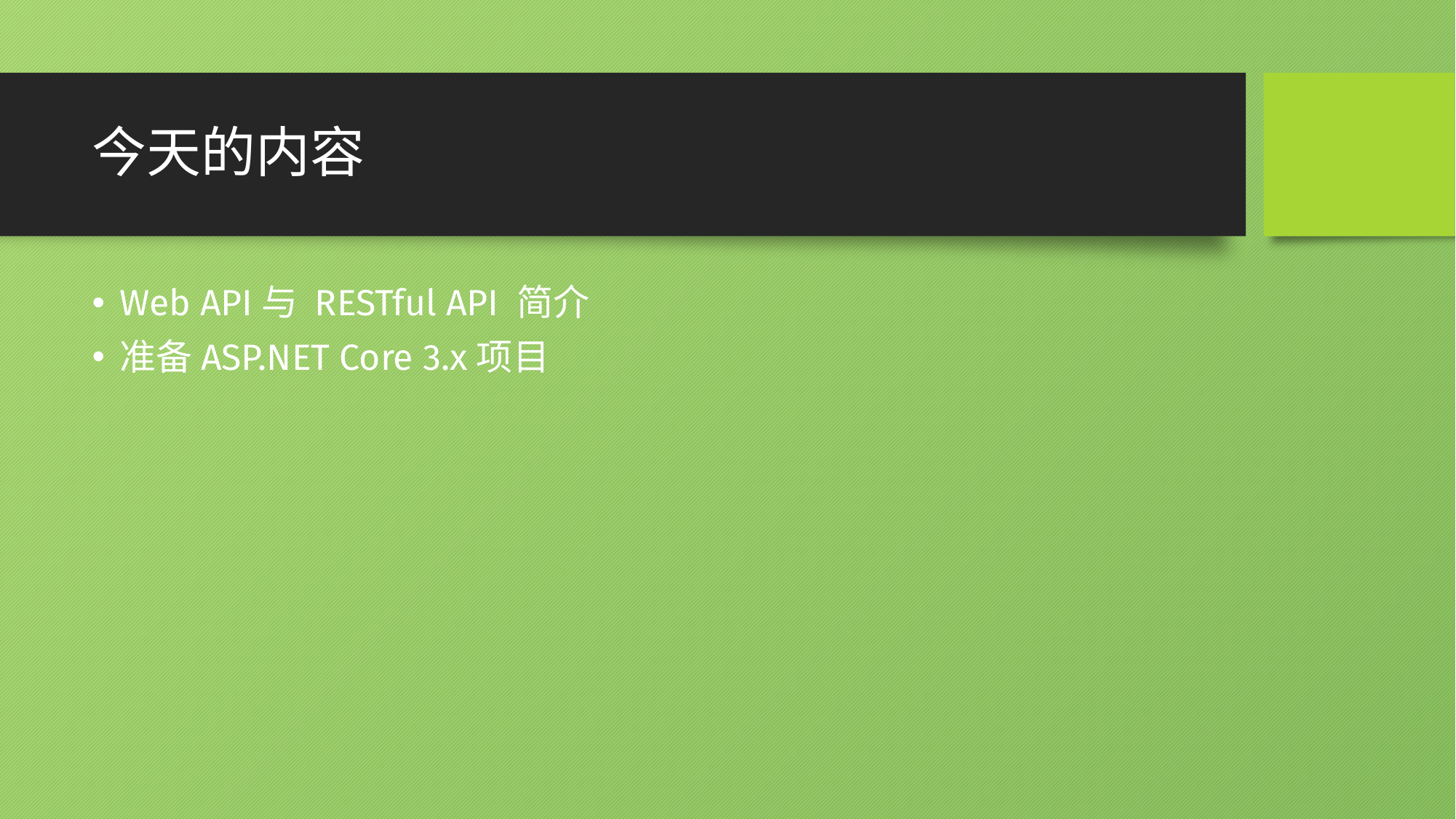

# 今天的内容
Web API与 RESTful API 简介
准备ASP.NET Core 3.x项目